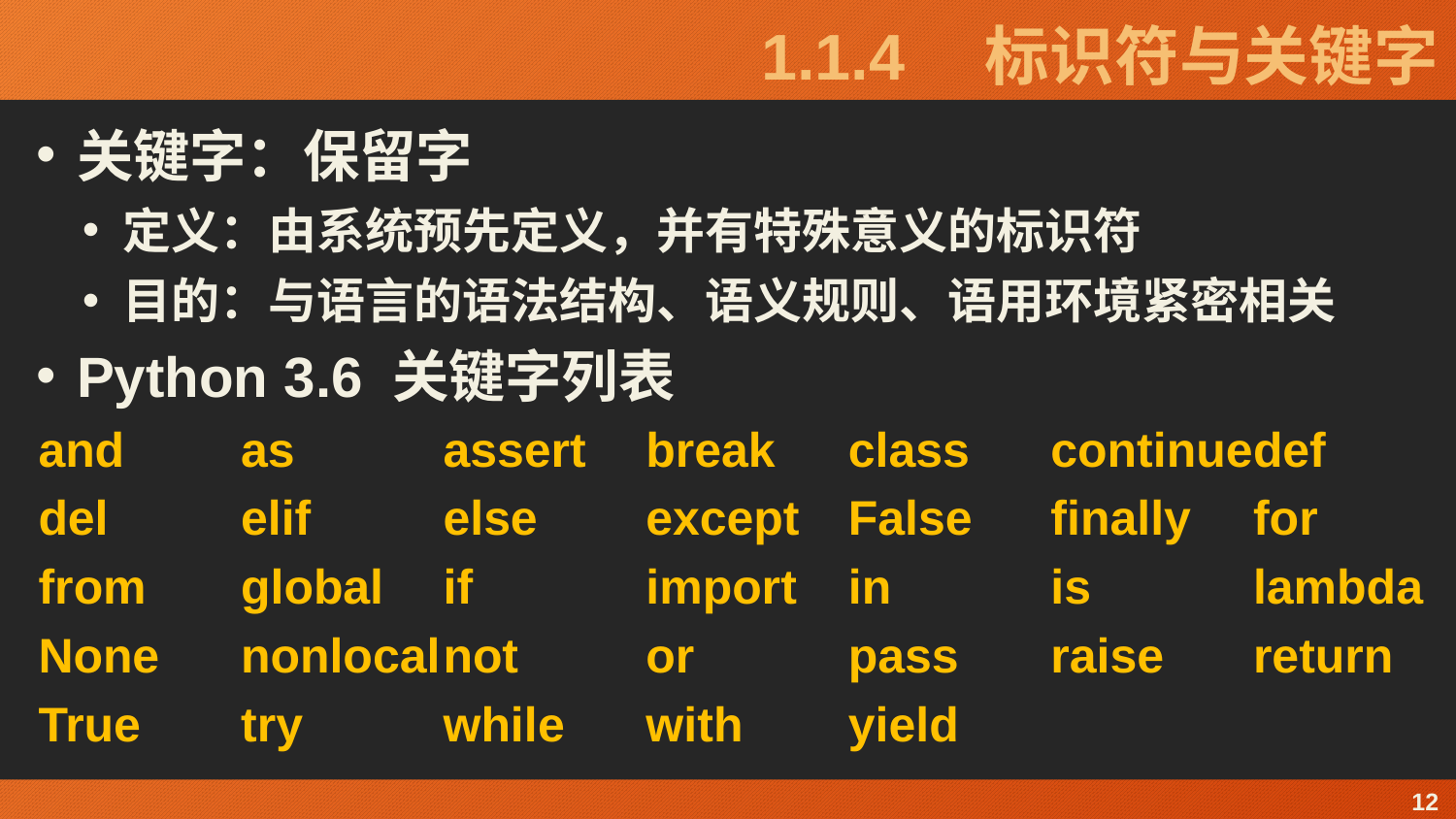

# 1.1.4　标识符与关键字
关键字：保留字
定义：由系统预先定义，并有特殊意义的标识符
目的：与语言的语法结构、语义规则、语用环境紧密相关
Python 3.6 关键字列表
|  | and | as | assert | break | class | continue | def |
| --- | --- | --- | --- | --- | --- | --- | --- |
|  | del | elif | else | except | False | finally | for |
|  | from | global | if | import | in | is | lambda |
|  | None | nonlocal | not | or | pass | raise | return |
|  | True | try | while | with | yield |  |  |
12